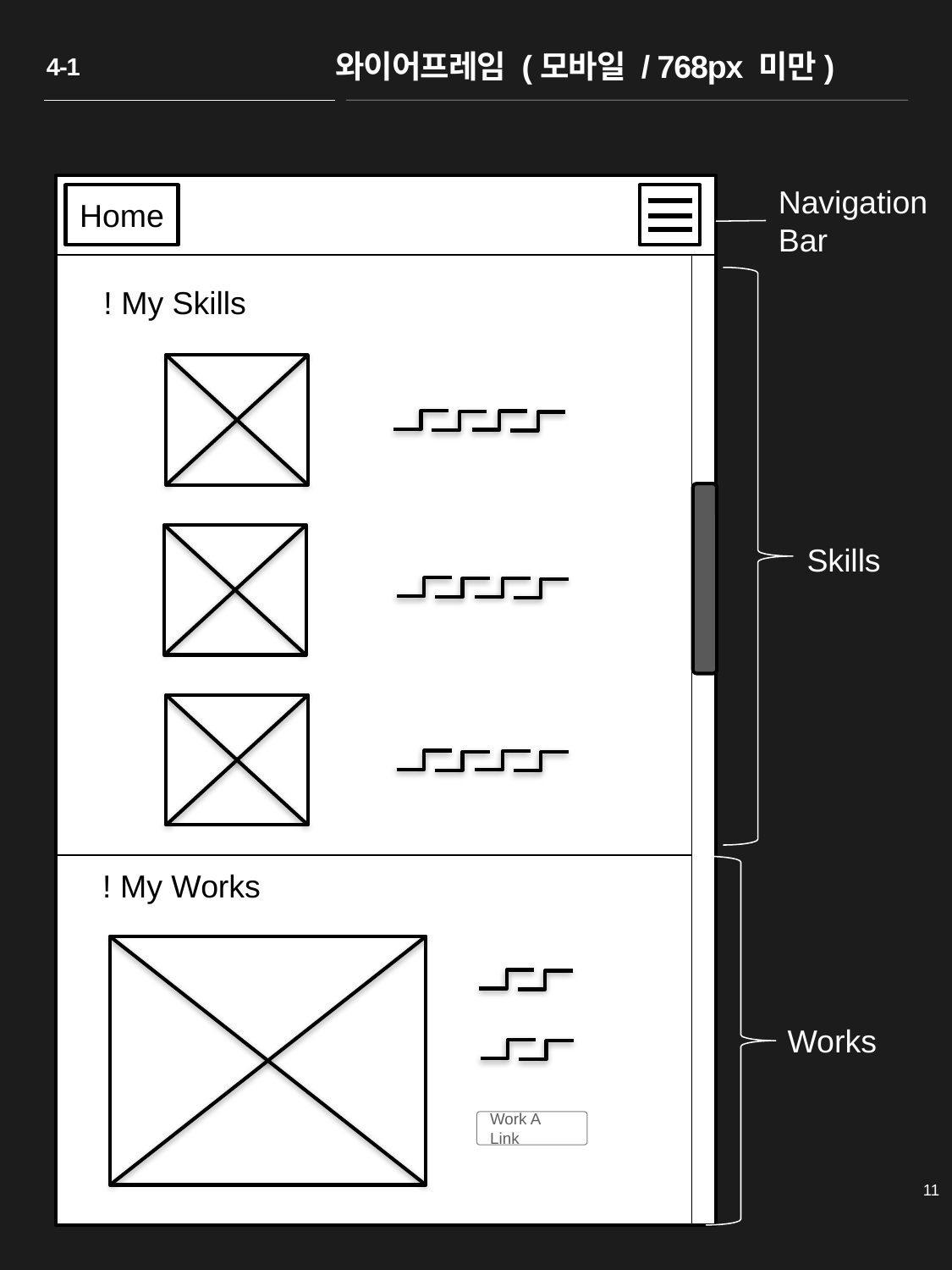

와이어프레임 (모바일 / 768px 미만)
4-1

Navigation
Bar
Home

! My Skills

Skills

! My Works

Works
Work A Link
11